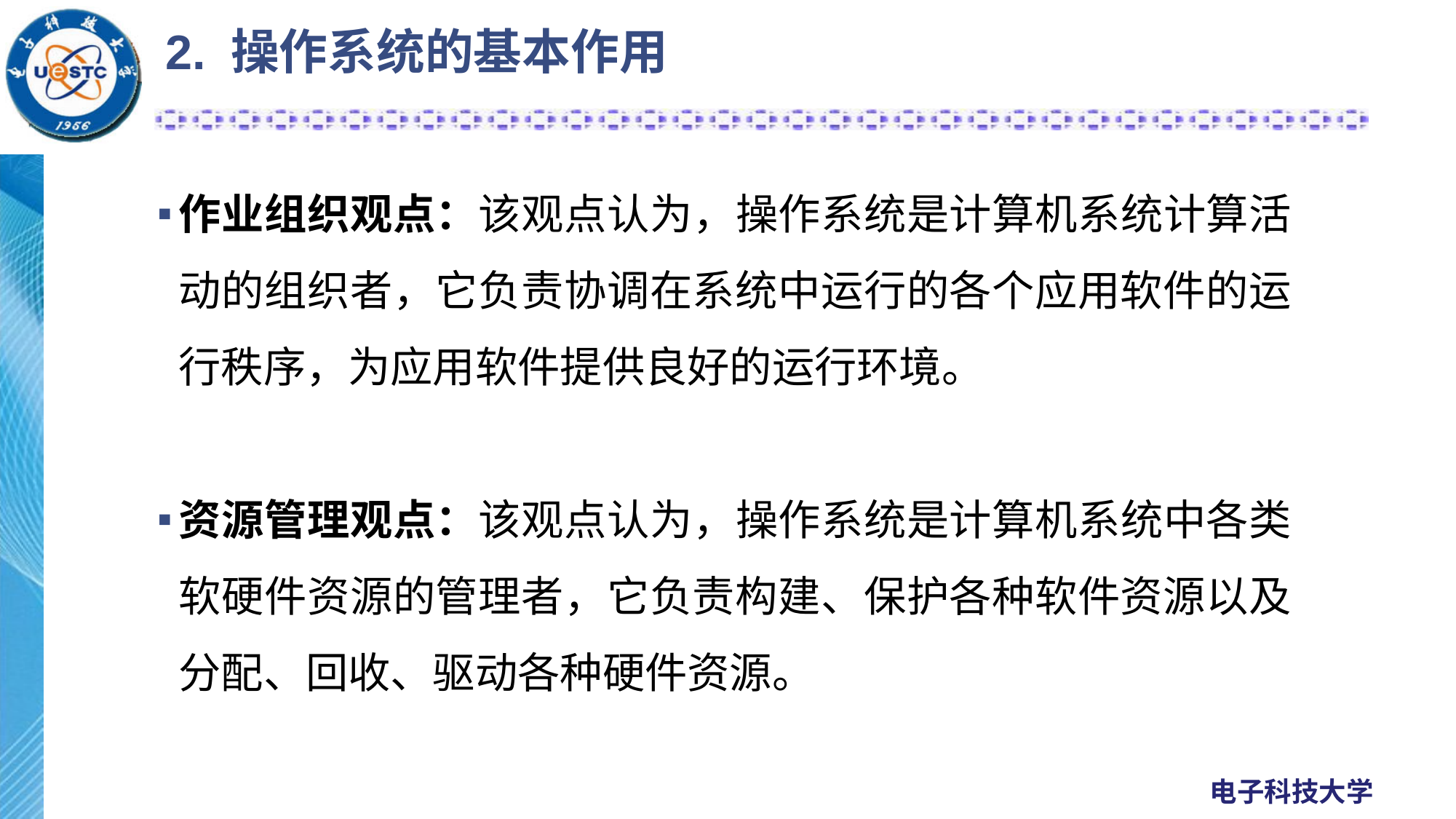

# 2. 操作系统的基本作用
作业组织观点：该观点认为，操作系统是计算机系统计算活动的组织者，它负责协调在系统中运行的各个应用软件的运行秩序，为应用软件提供良好的运行环境。

资源管理观点：该观点认为，操作系统是计算机系统中各类软硬件资源的管理者，它负责构建、保护各种软件资源以及分配、回收、驱动各种硬件资源。